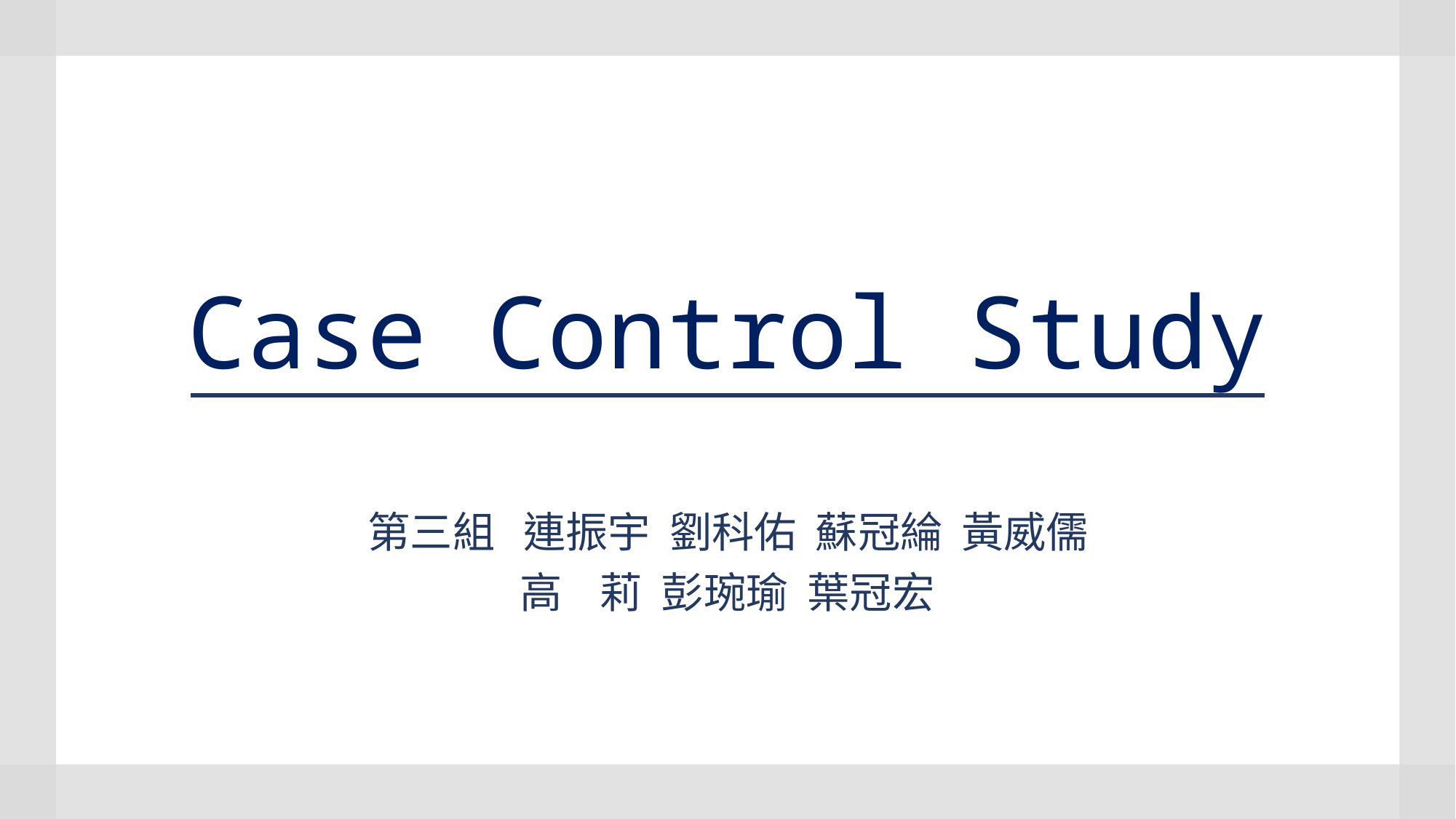

Case Control Study

第三組   連振宇  劉科佑  蘇冠綸  黃威儒
               高    莉  彭琬瑜  葉冠宏